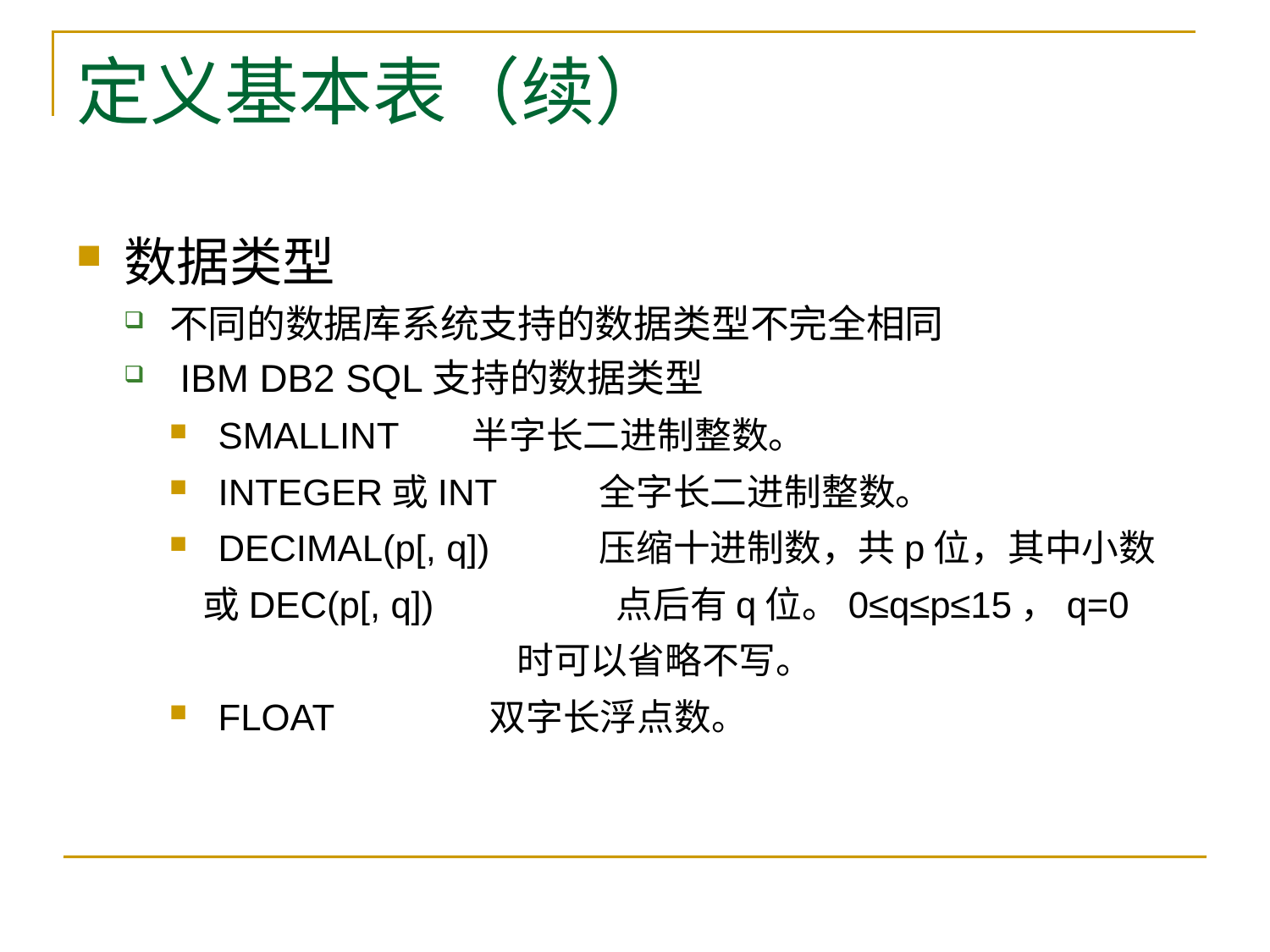

# 定义基本表（续）
数据类型
不同的数据库系统支持的数据类型不完全相同
 IBM DB2 SQL支持的数据类型
SMALLINT    	半字长二进制整数。
INTEGER或INT 	全字长二进制整数。
DECIMAL(p[, q])	压缩十进制数，共p位，其中小数
   或DEC(p[, q])	             点后有q位。0≤q≤p≤15，q=0
                                         时可以省略不写。
FLOAT	             双字长浮点数。